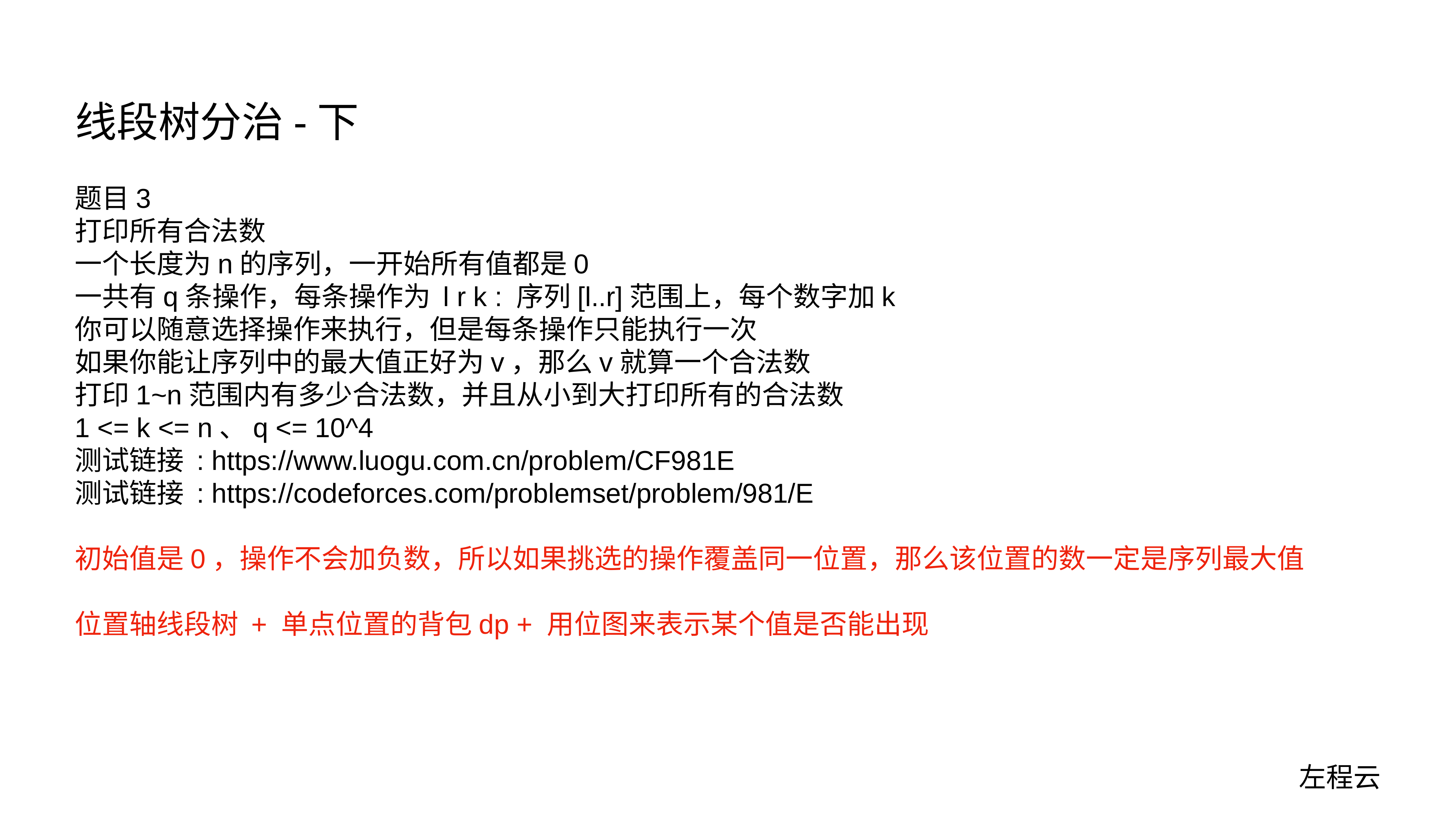

# 线段树分治-下
题目3
打印所有合法数
一个长度为n的序列，一开始所有值都是0
一共有q条操作，每条操作为 l r k : 序列[l..r]范围上，每个数字加k
你可以随意选择操作来执行，但是每条操作只能执行一次
如果你能让序列中的最大值正好为v，那么v就算一个合法数
打印1~n范围内有多少合法数，并且从小到大打印所有的合法数
1 <= k <= n、q <= 10^4
测试链接 : https://www.luogu.com.cn/problem/CF981E
测试链接 : https://codeforces.com/problemset/problem/981/E

初始值是0，操作不会加负数，所以如果挑选的操作覆盖同一位置，那么该位置的数一定是序列最大值

位置轴线段树 + 单点位置的背包dp + 用位图来表示某个值是否能出现
左程云